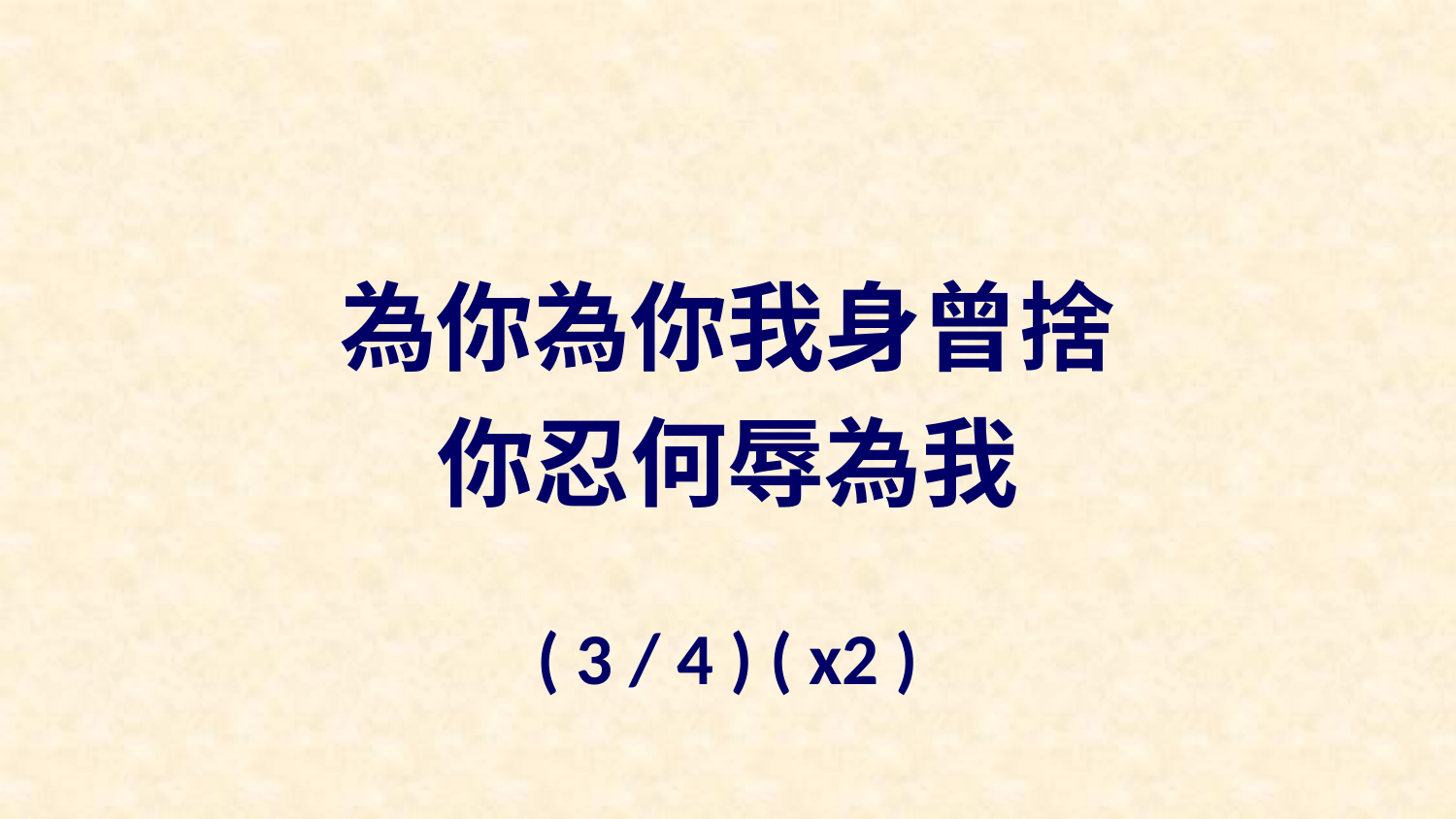

為你為你我身曾捨
你忍何辱為我
( 3 / 4 ) ( x2 )